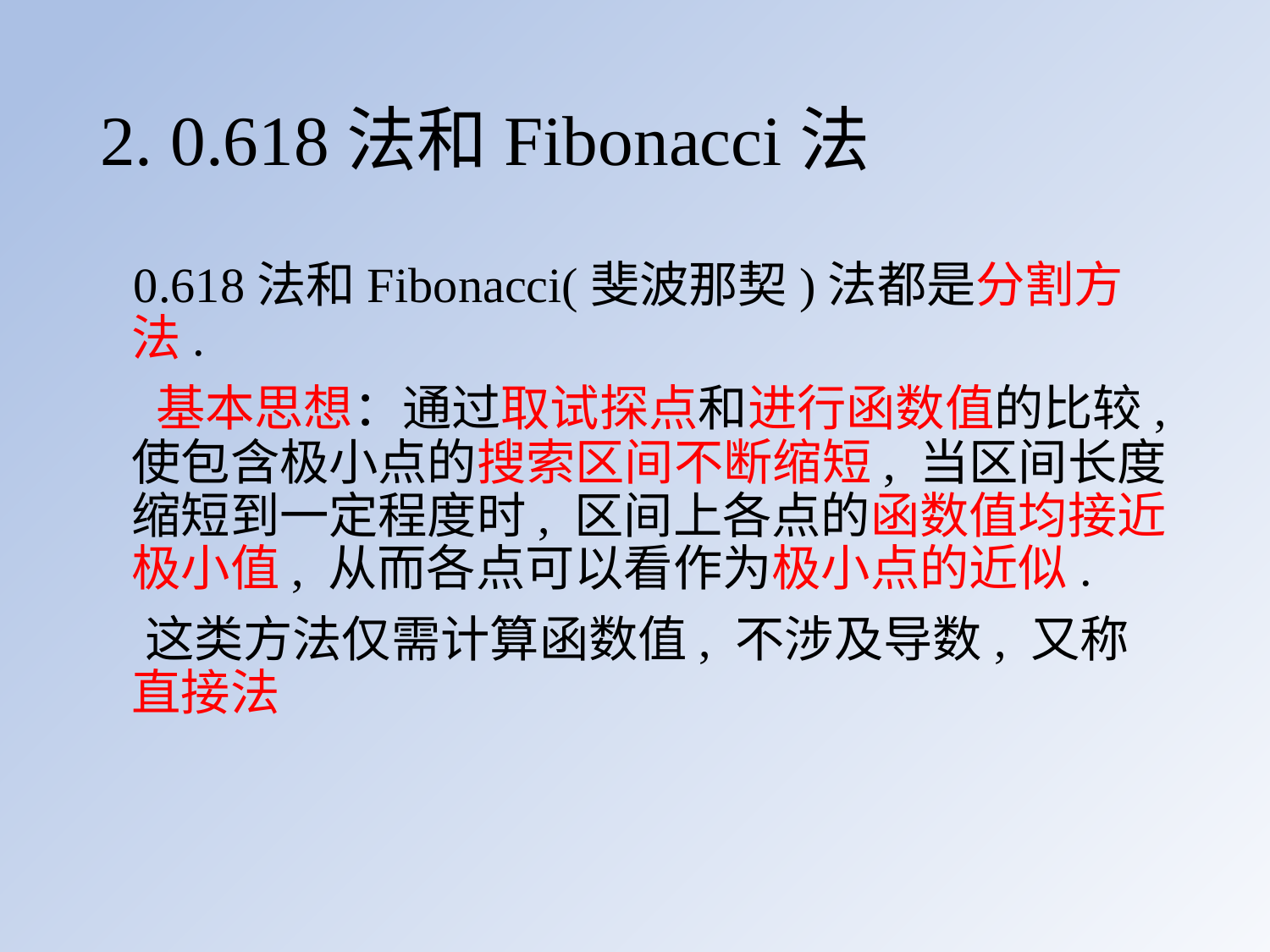

# 2. 0.618法和Fibonacci法
   0.618法和Fibonacci(斐波那契)法都是分割方法.
    基本思想：通过取试探点和进行函数值的比较, 使包含极小点的搜索区间不断缩短, 当区间长度缩短到一定程度时, 区间上各点的函数值均接近极小值, 从而各点可以看作为极小点的近似.
   这类方法仅需计算函数值, 不涉及导数, 又称直接法